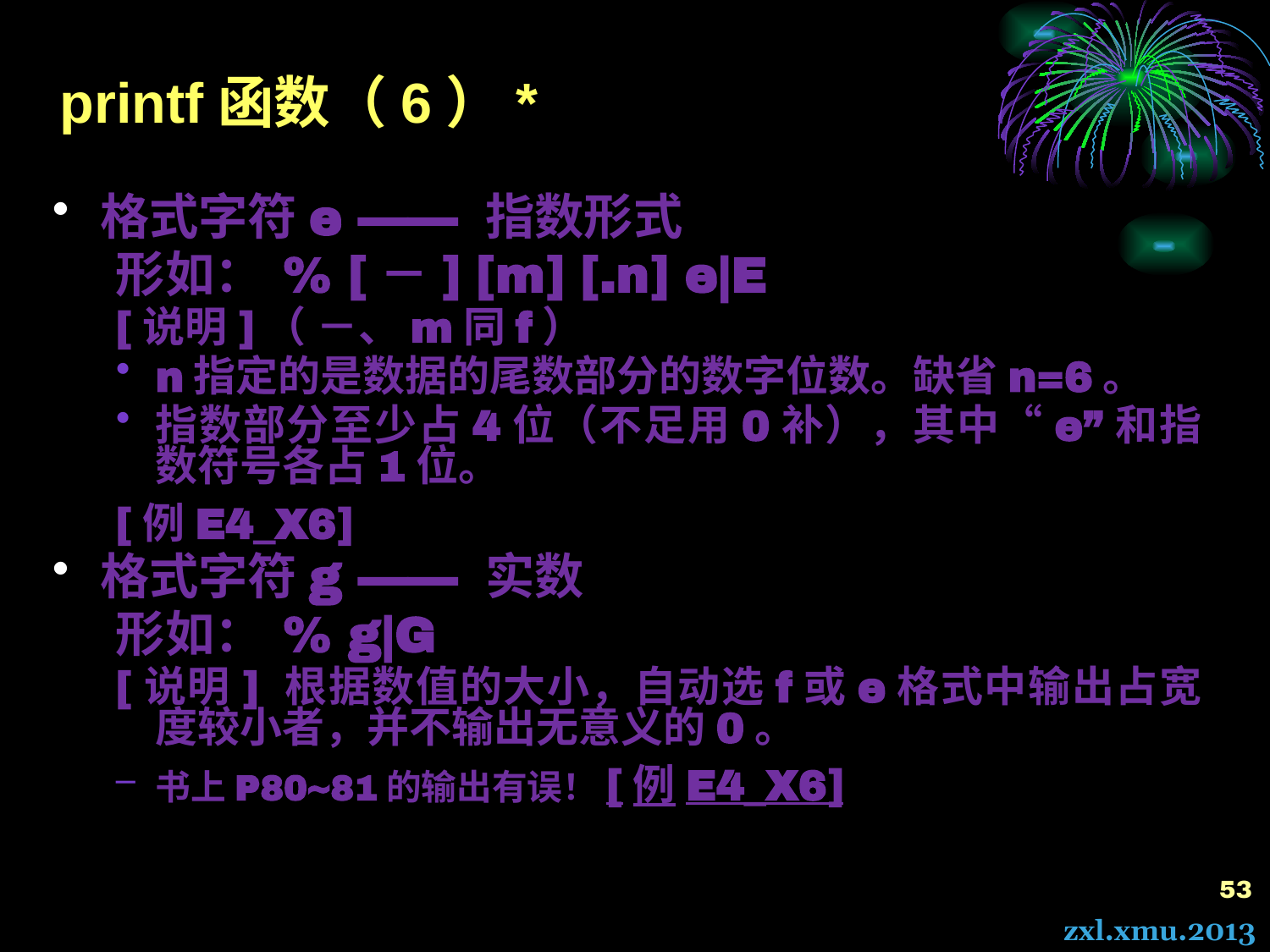

# printf函数（6）*
格式字符e —— 指数形式
形如：	% [－] [m] [.n] e|E
[说明]（ －、m同f）
n指定的是数据的尾数部分的数字位数。缺省n=6。
指数部分至少占4位（不足用0补），其中“e”和指数符号各占1位。
[例E4_X6]
格式字符g —— 实数
形如：	% g|G
[说明] 根据数值的大小，自动选f或e格式中输出占宽度较小者，并不输出无意义的0。
书上P80~81的输出有误！[例E4_X6]
53